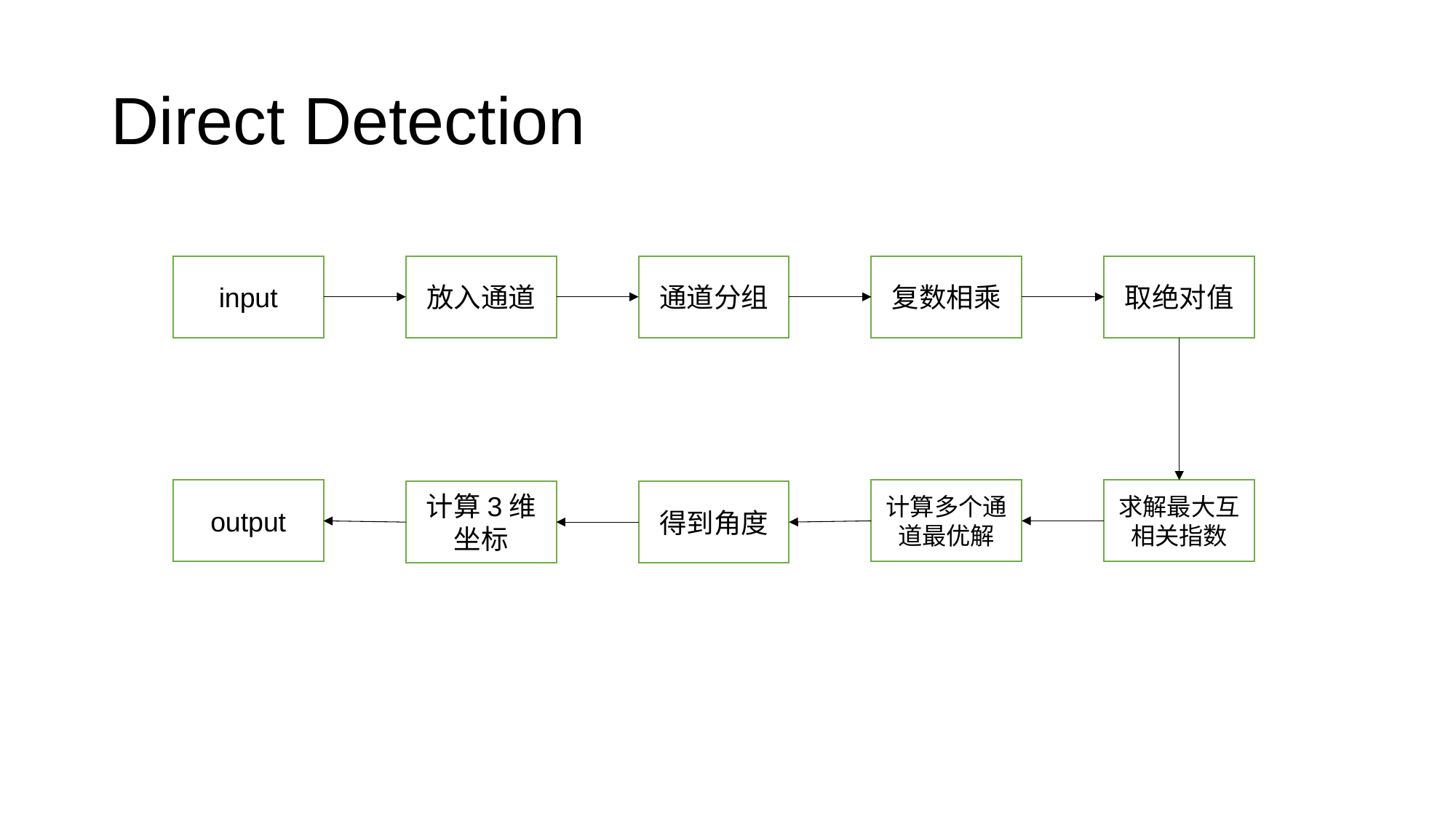

# Direct Detection
复数相乘
取绝对值
通道分组
放入通道
input
output
计算多个通道最优解
求解最大互相关指数
计算3维坐标
得到角度